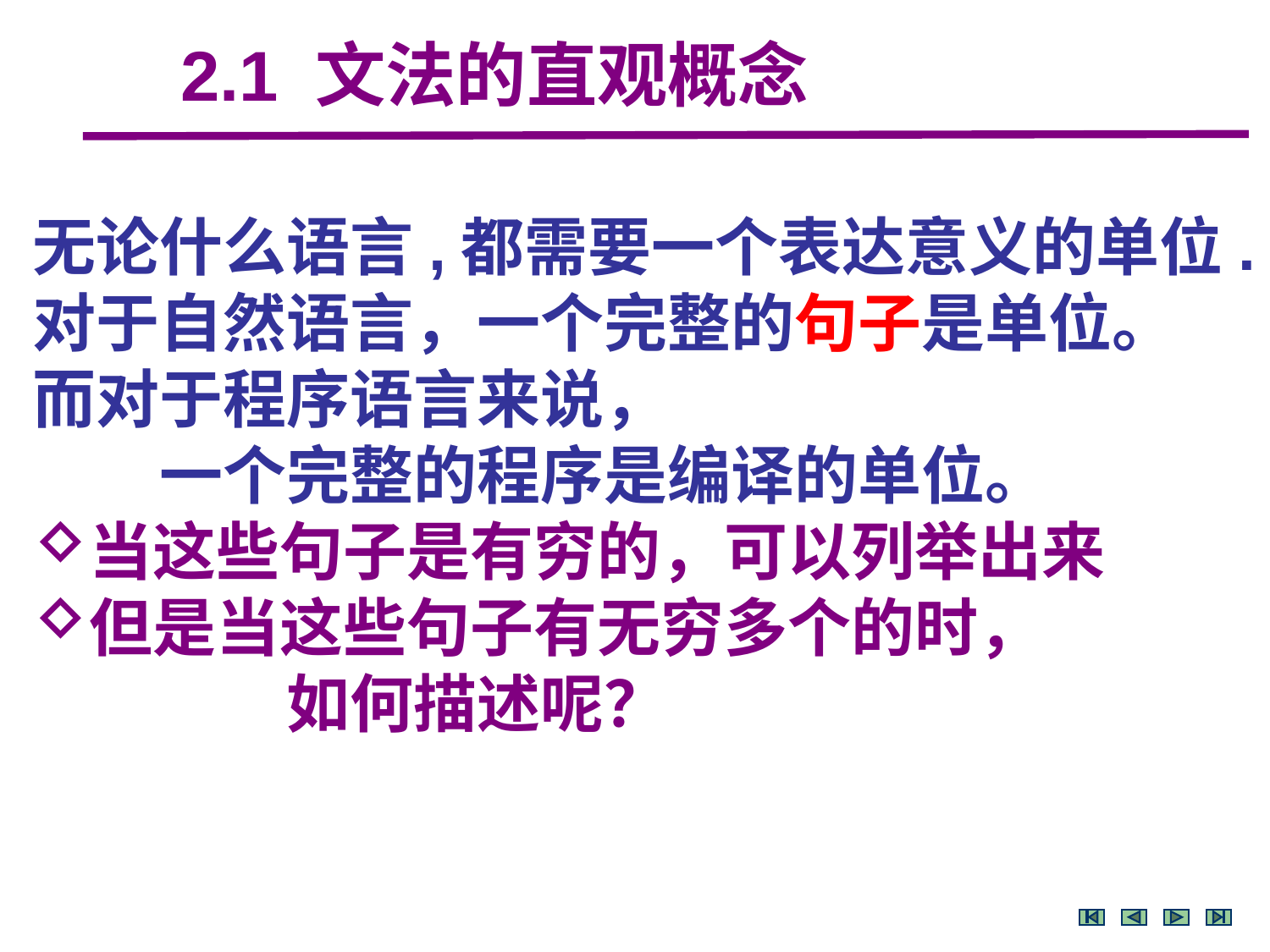

2.1 文法的直观概念
无论什么语言,都需要一个表达意义的单位.
对于自然语言，一个完整的句子是单位。
而对于程序语言来说，
	一个完整的程序是编译的单位。
当这些句子是有穷的，可以列举出来
但是当这些句子有无穷多个的时，
	如何描述呢？